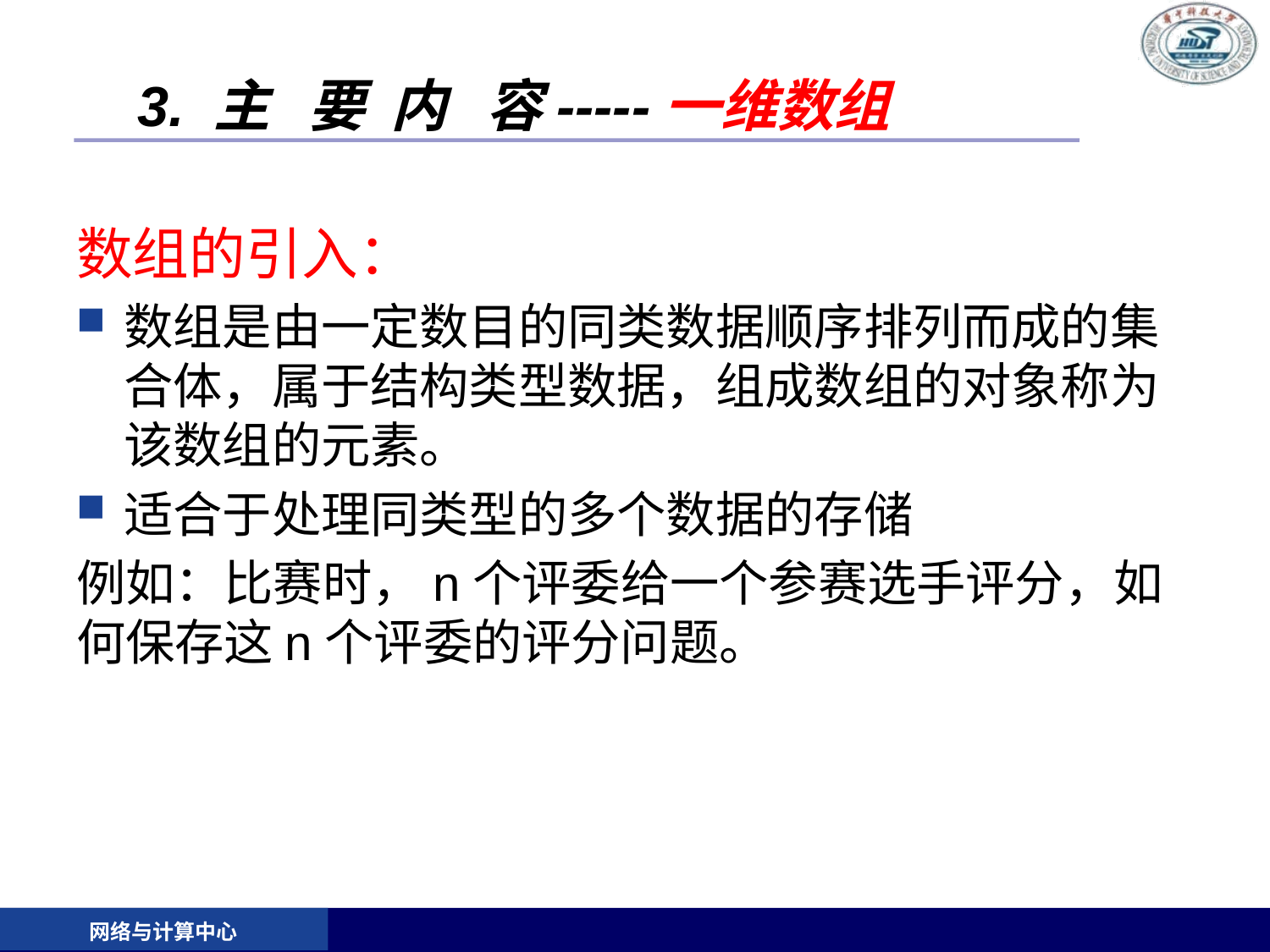

# 3. 主   要  内   容-----一维数组
数组的引入：
数组是由一定数目的同类数据顺序排列而成的集合体，属于结构类型数据，组成数组的对象称为该数组的元素。
适合于处理同类型的多个数据的存储
例如：比赛时，n个评委给一个参赛选手评分，如何保存这n个评委的评分问题。
网络与计算中心